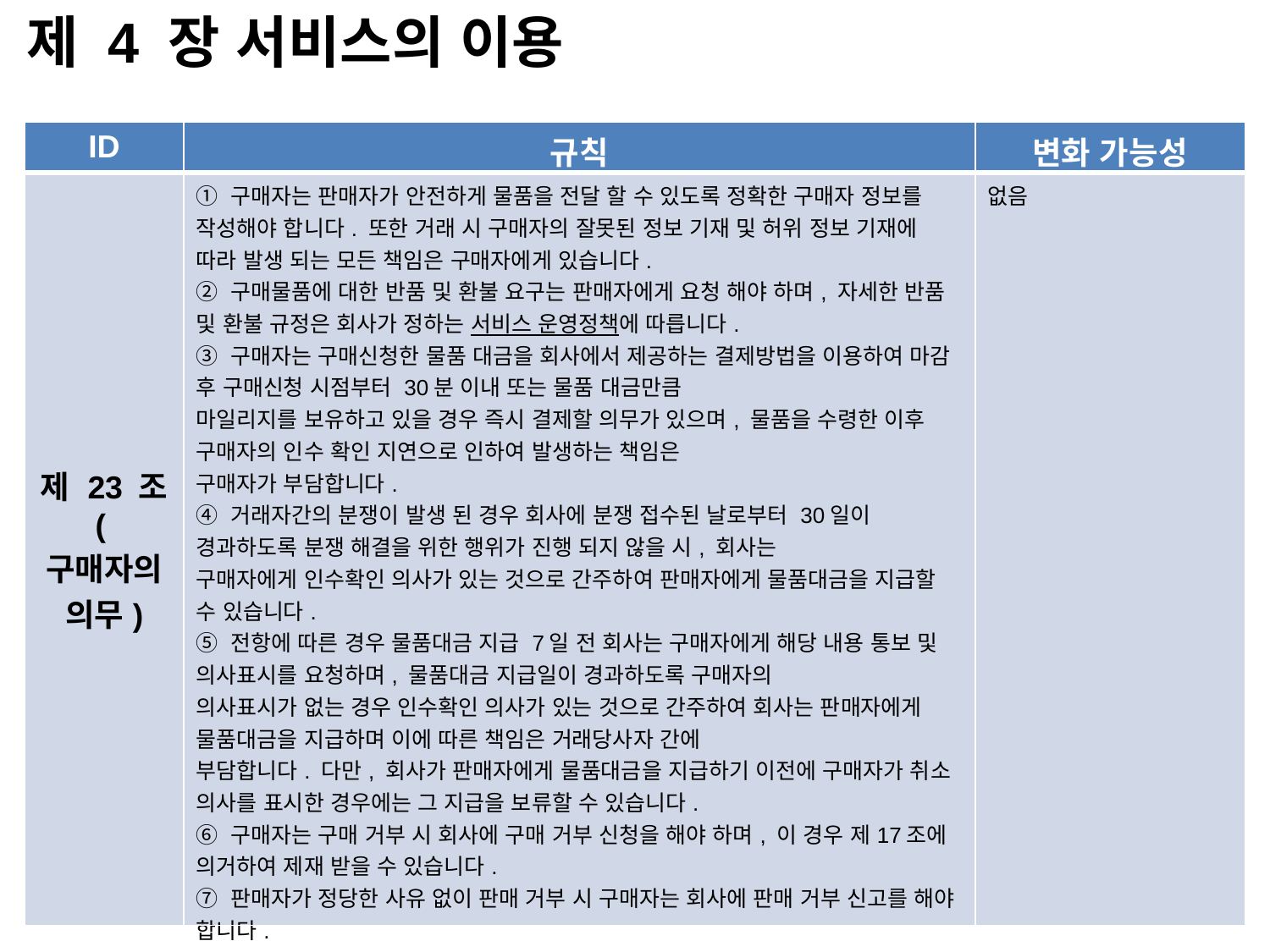

제 4 장 서비스의 이용
| ID | 규칙 | 변화 가능성 |
| --- | --- | --- |
| 제 23 조 (구매자의 의무) | ① 구매자는 판매자가 안전하게 물품을 전달 할 수 있도록 정확한 구매자 정보를 작성해야 합니다. 또한 거래 시 구매자의 잘못된 정보 기재 및 허위 정보 기재에 따라 발생 되는 모든 책임은 구매자에게 있습니다. ② 구매물품에 대한 반품 및 환불 요구는 판매자에게 요청 해야 하며, 자세한 반품 및 환불 규정은 회사가 정하는 서비스 운영정책에 따릅니다. ③ 구매자는 구매신청한 물품 대금을 회사에서 제공하는 결제방법을 이용하여 마감 후 구매신청 시점부터 30분 이내 또는 물품 대금만큼 마일리지를 보유하고 있을 경우 즉시 결제할 의무가 있으며, 물품을 수령한 이후 구매자의 인수 확인 지연으로 인하여 발생하는 책임은 구매자가 부담합니다. ④ 거래자간의 분쟁이 발생 된 경우 회사에 분쟁 접수된 날로부터 30일이 경과하도록 분쟁 해결을 위한 행위가 진행 되지 않을 시, 회사는 구매자에게 인수확인 의사가 있는 것으로 간주하여 판매자에게 물품대금을 지급할 수 있습니다. ⑤ 전항에 따른 경우 물품대금 지급 7일 전 회사는 구매자에게 해당 내용 통보 및 의사표시를 요청하며, 물품대금 지급일이 경과하도록 구매자의  의사표시가 없는 경우 인수확인 의사가 있는 것으로 간주하여 회사는 판매자에게 물품대금을 지급하며 이에 따른 책임은 거래당사자 간에 부담합니다. 다만, 회사가 판매자에게 물품대금을 지급하기 이전에 구매자가 취소 의사를 표시한 경우에는 그 지급을 보류할 수 있습니다. ⑥ 구매자는 구매 거부 시 회사에 구매 거부 신청을 해야 하며, 이 경우 제17조에 의거하여 제재 받을 수 있습니다. ⑦ 판매자가 정당한 사유 없이 판매 거부 시 구매자는 회사에 판매 거부 신고를 해야 합니다. ⑧ 판매자가 판 물품에 하자가 있거나 물품 등록 정보와 현저히 다를 경우 구매자는 정당하게 구매를 취소할 수 있으며 회사는 이로 인해 제17조에 의거한  제재를 부여하지 못합니다. 단, 판매자는 제17조에 의거하여 제재 받을 수 있습니다. | 없음 |